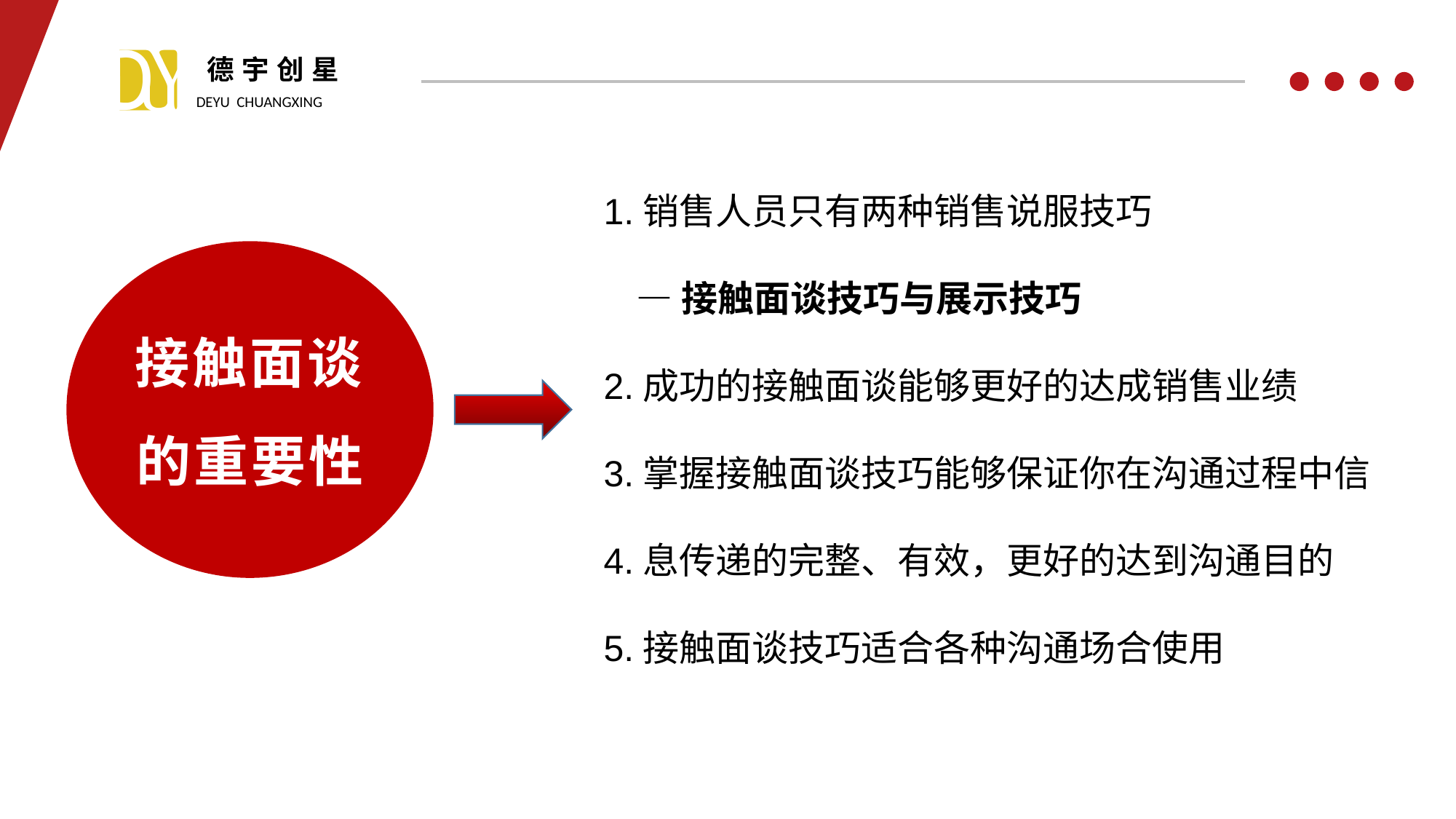

1.销售人员只有两种销售说服技巧
    —接触面谈技巧与展示技巧
2.成功的接触面谈能够更好的达成销售业绩
3.掌握接触面谈技巧能够保证你在沟通过程中信4.息传递的完整、有效，更好的达到沟通目的
5.接触面谈技巧适合各种沟通场合使用
接触面谈的重要性